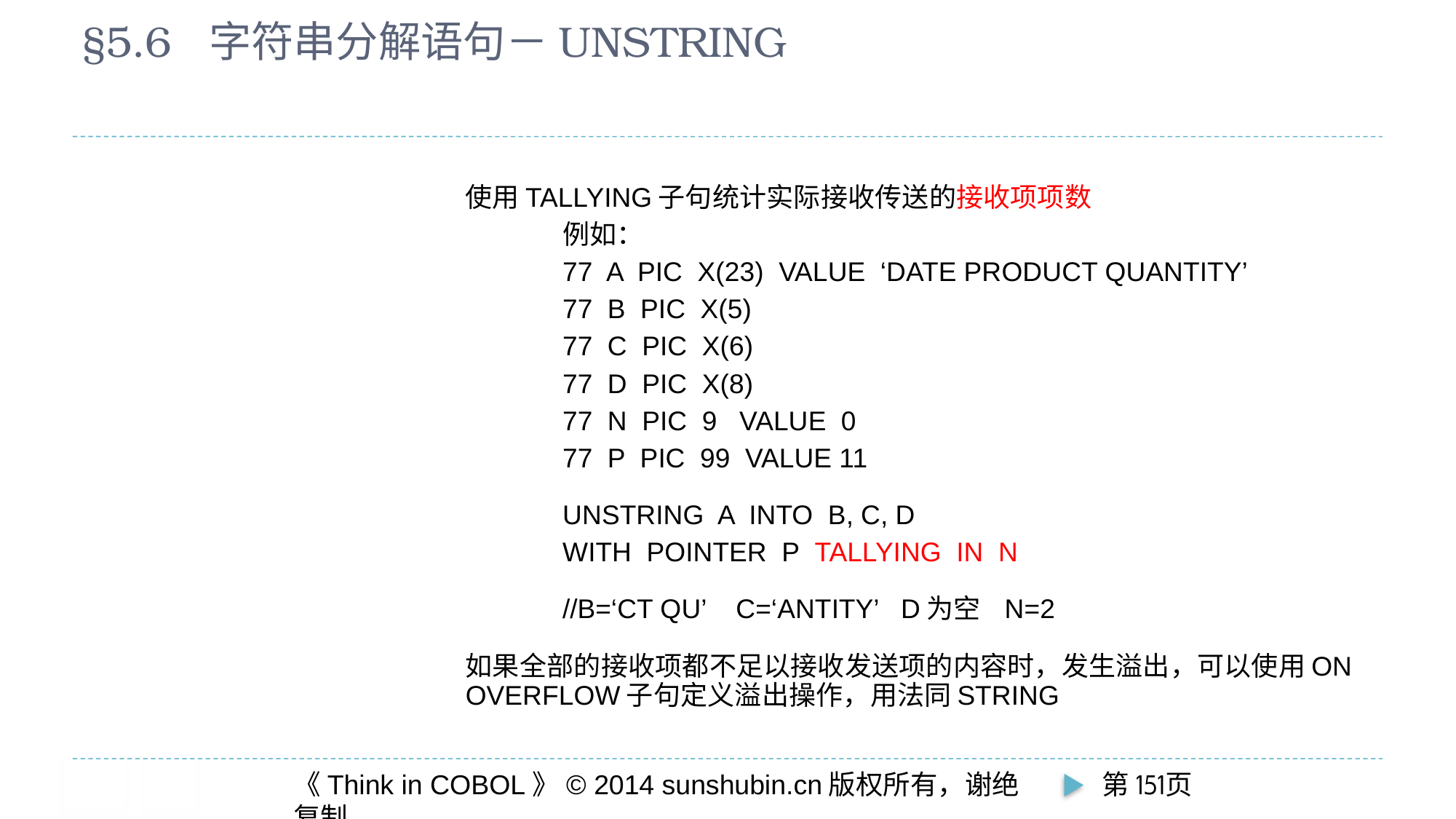

# §5.6  字符串分解语句－UNSTRING
使用TALLYING子句统计实际接收传送的接收项项数
	例如：
		77  A  PIC  X(23)  VALUE  ‘DATE PRODUCT QUANTITY’
		77  B  PIC  X(5)
		77  C  PIC  X(6)
		77  D  PIC  X(8)
		77  N  PIC  9   VALUE  0
		77  P  PIC  99  VALUE 11

		UNSTRING  A  INTO  B, C, D
			WITH  POINTER  P  TALLYING  IN  N

		//B=‘CT QU’    C=‘ANTITY’   D为空   N=2

如果全部的接收项都不足以接收发送项的内容时，发生溢出，可以使用ON  OVERFLOW子句定义溢出操作，用法同STRING